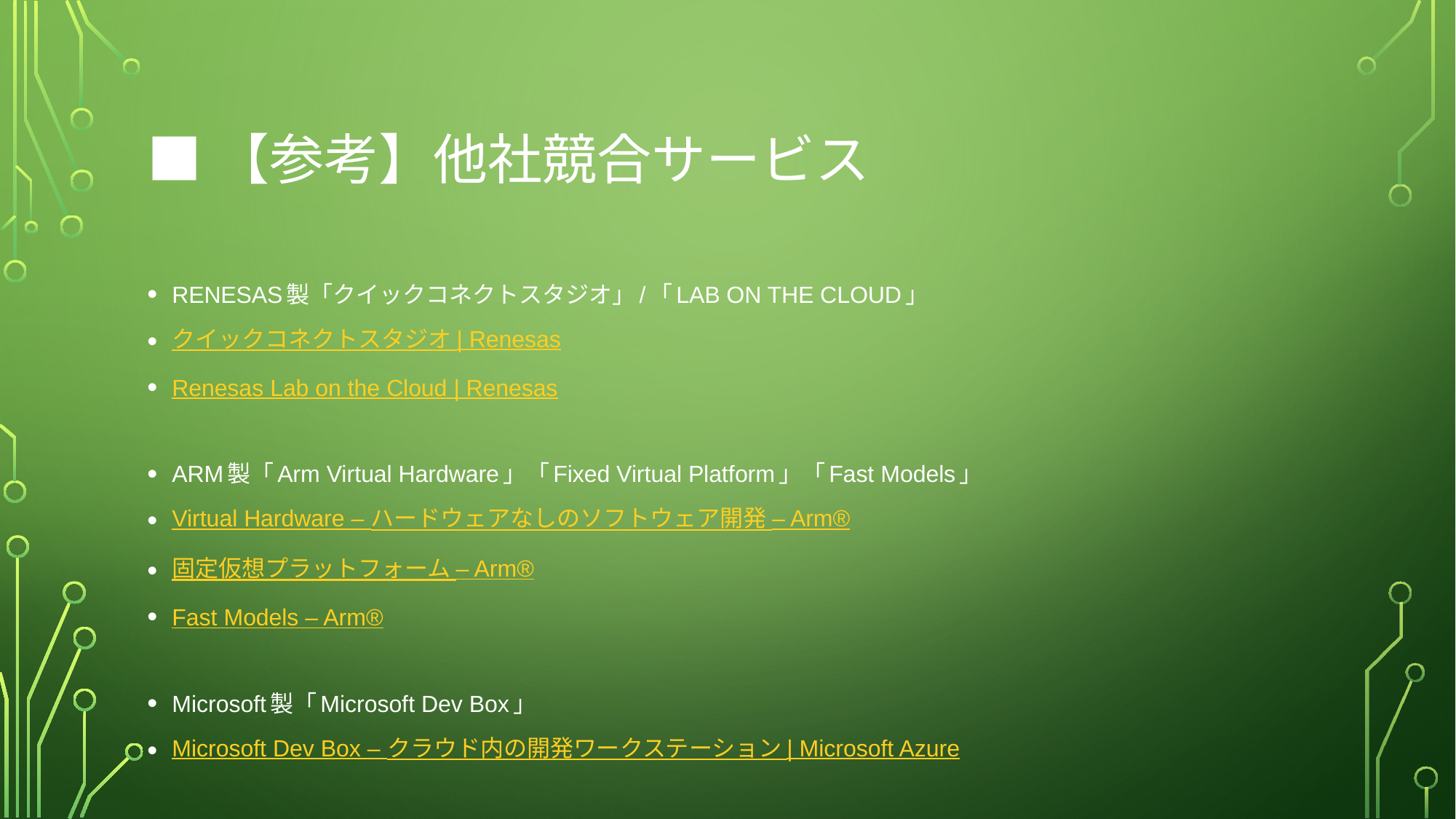

# ■【参考】他社競合サービス
RENESAS製「クイックコネクトスタジオ」/「LAB ON THE CLOUD」
クイックコネクトスタジオ | Renesas
Renesas Lab on the Cloud | Renesas

ARM製「Arm Virtual Hardware」「Fixed Virtual Platform」「Fast Models」
Virtual Hardware – ハードウェアなしのソフトウェア開発 – Arm®
固定仮想プラットフォーム – Arm®
Fast Models – Arm®

Microsoft製「Microsoft Dev Box」
Microsoft Dev Box – クラウド内の開発ワークステーション | Microsoft Azure